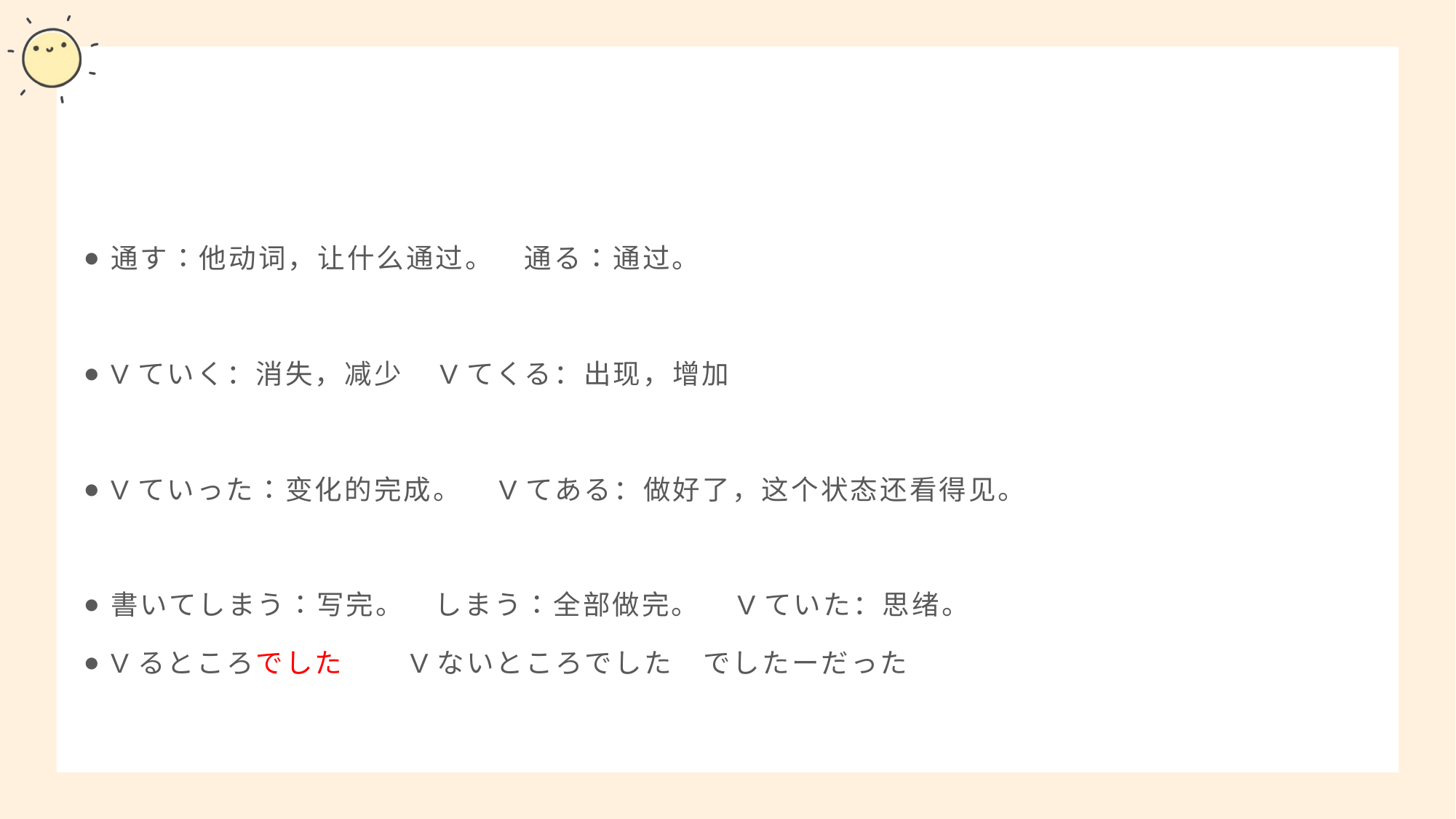

#

通す：他动词，让什么通过。　通る：通过。

Vていく：消失，减少　Vてくる：出现，增加

Vていった：变化的完成。　Vてある：做好了，这个状态还看得见。

書いてしまう：写完。　しまう：全部做完。　Vていた：思绪。
Vるところでした　　Vないところでした　でしたーだった